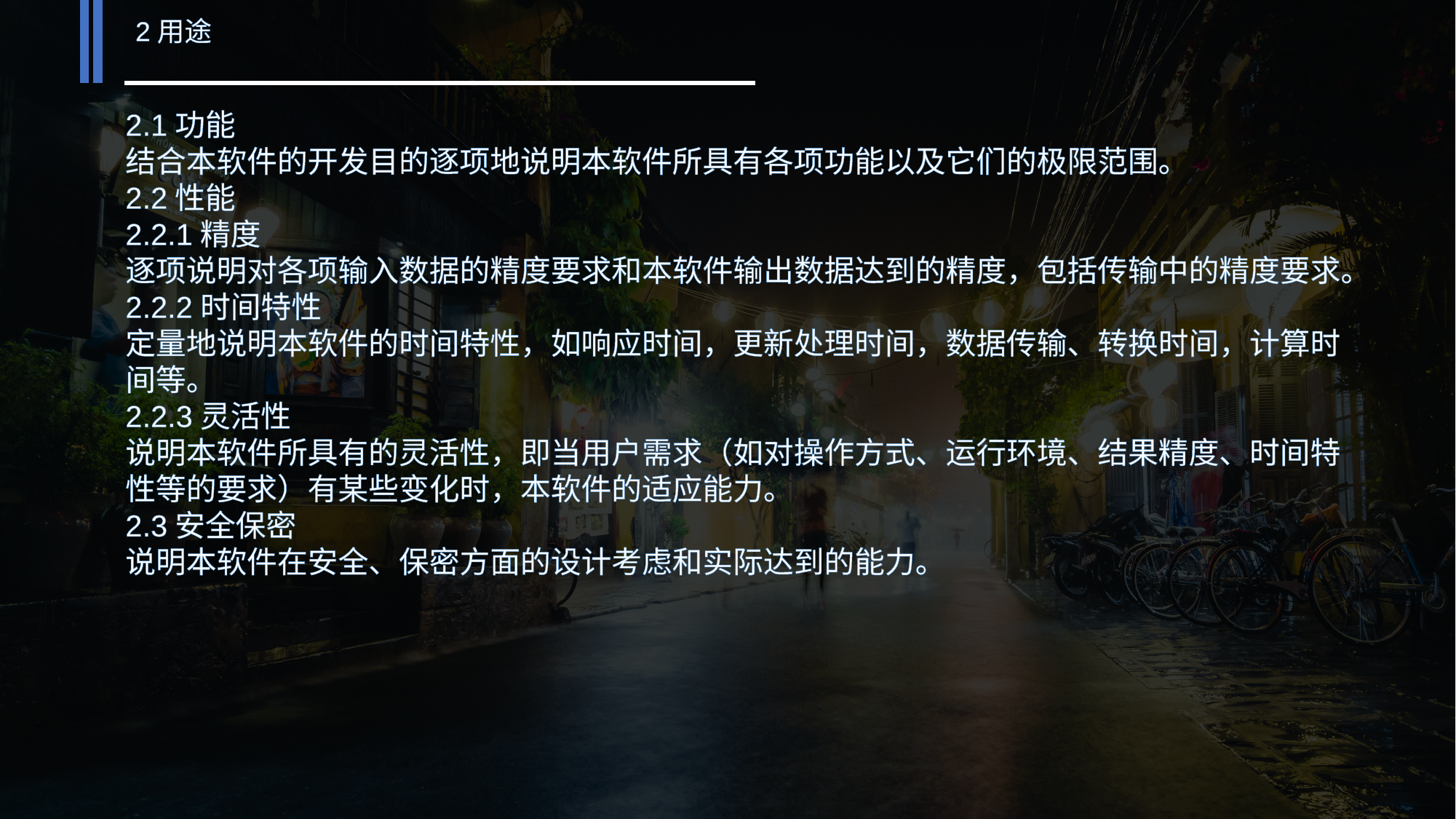

2用途
2.1功能
结合本软件的开发目的逐项地说明本软件所具有各项功能以及它们的极限范围。
2.2性能
2.2.1精度
逐项说明对各项输入数据的精度要求和本软件输出数据达到的精度，包括传输中的精度要求。
2.2.2时间特性
定量地说明本软件的时间特性，如响应时间，更新处理时间，数据传输、转换时间，计算时间等。
2.2.3灵活性
说明本软件所具有的灵活性，即当用户需求（如对操作方式、运行环境、结果精度、时间特性等的要求）有某些变化时，本软件的适应能力。
2.3安全保密
说明本软件在安全、保密方面的设计考虑和实际达到的能力。